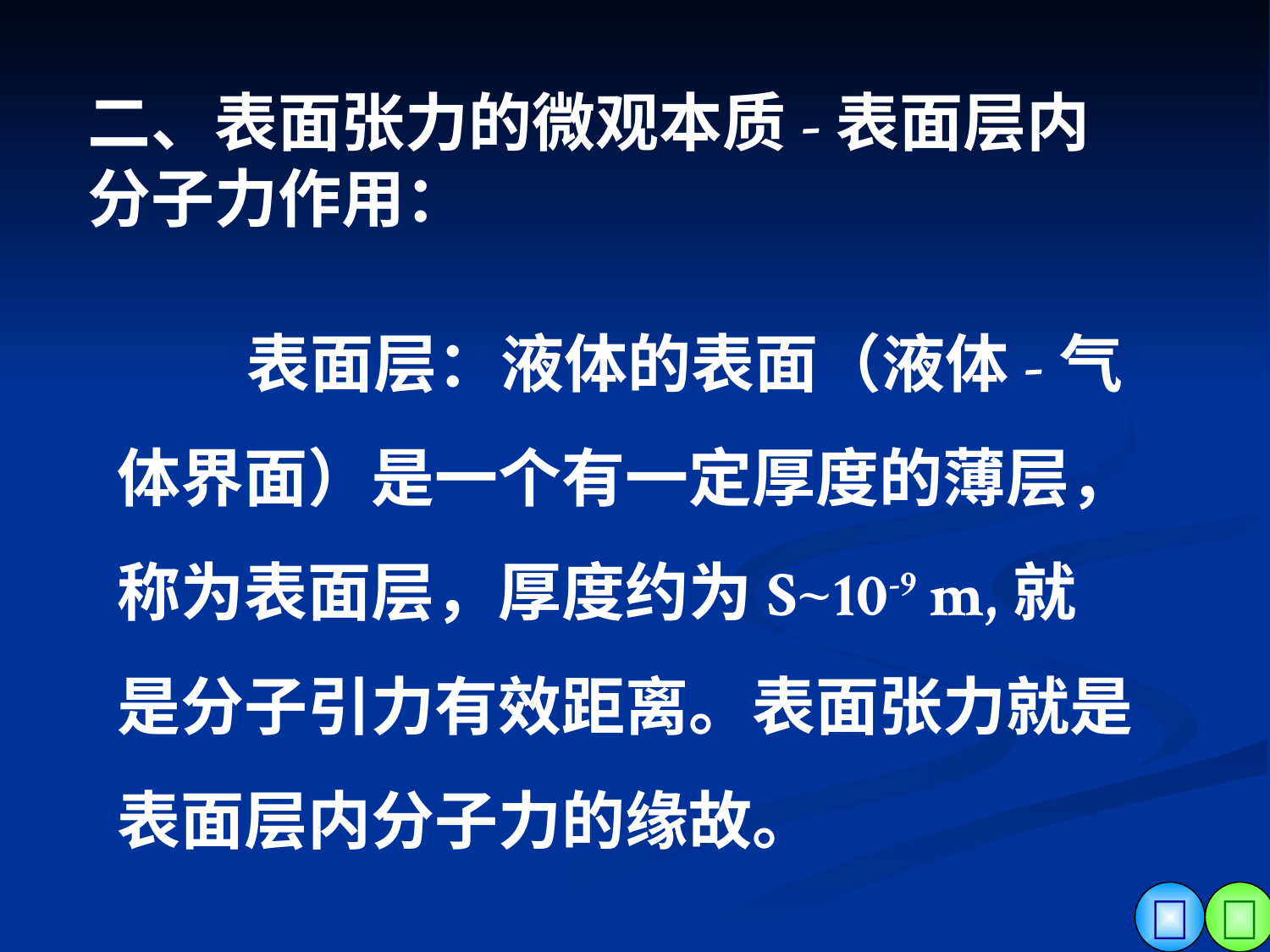

二、表面张力的微观本质-表面层内分子力作用：
     表面层：液体的表面（液体-气体界面）是一个有一定厚度的薄层，称为表面层，厚度约为S~10-9 m,就是分子引力有效距离。表面张力就是表面层内分子力的缘故。